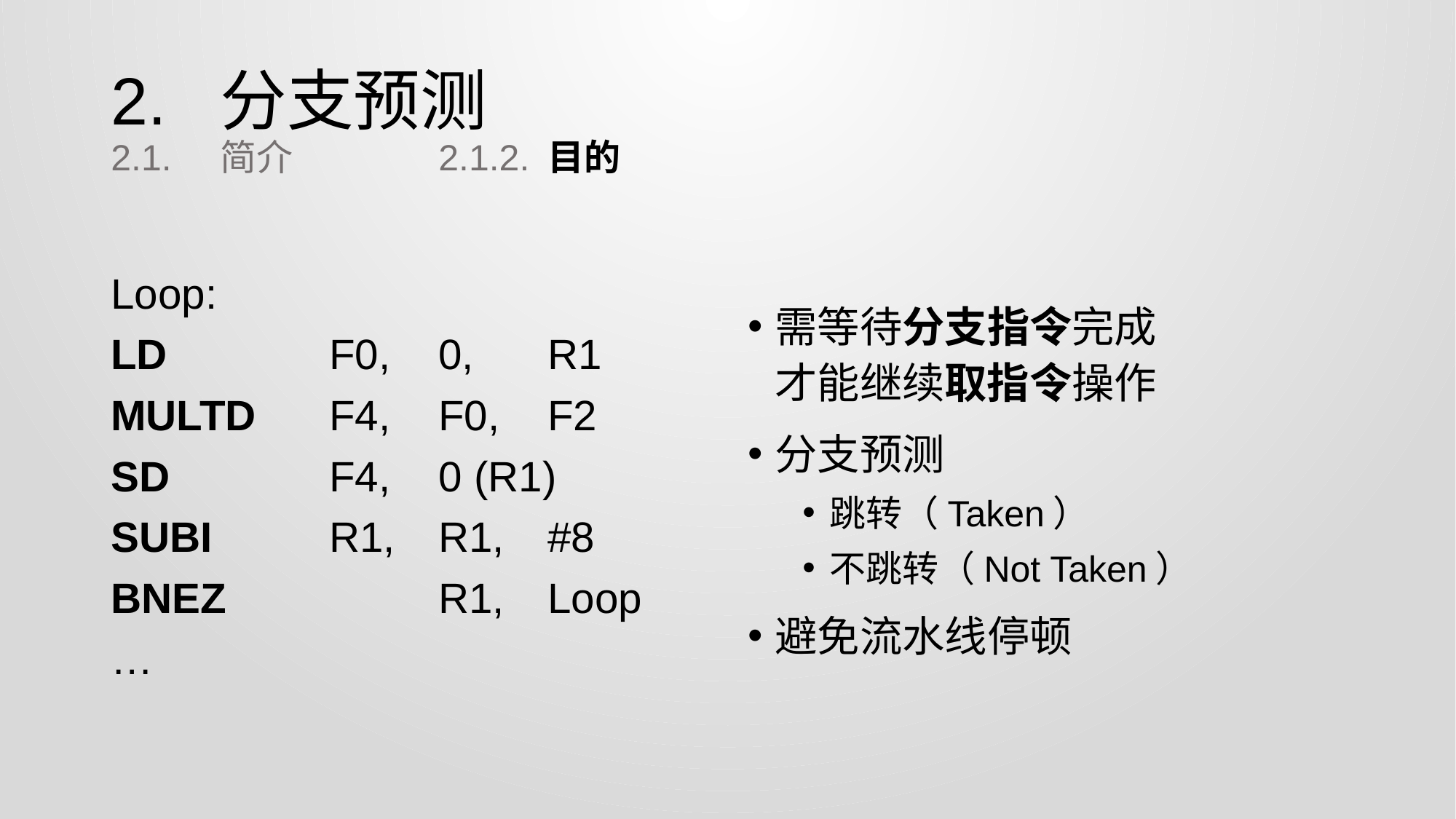

# 2.	分支预测 2.1.	简介		2.1.2.	目的
Loop:
LD		F0,	0,	R1
MULTD	F4,	F0,	F2
SD		F4,	0 (R1)
SUBI		R1,	R1,	#8
BNEZ		R1,	Loop
…
需等待分支指令完成
才能继续取指令操作
分支预测
跳转（Taken）
不跳转（Not Taken）
避免流水线停顿